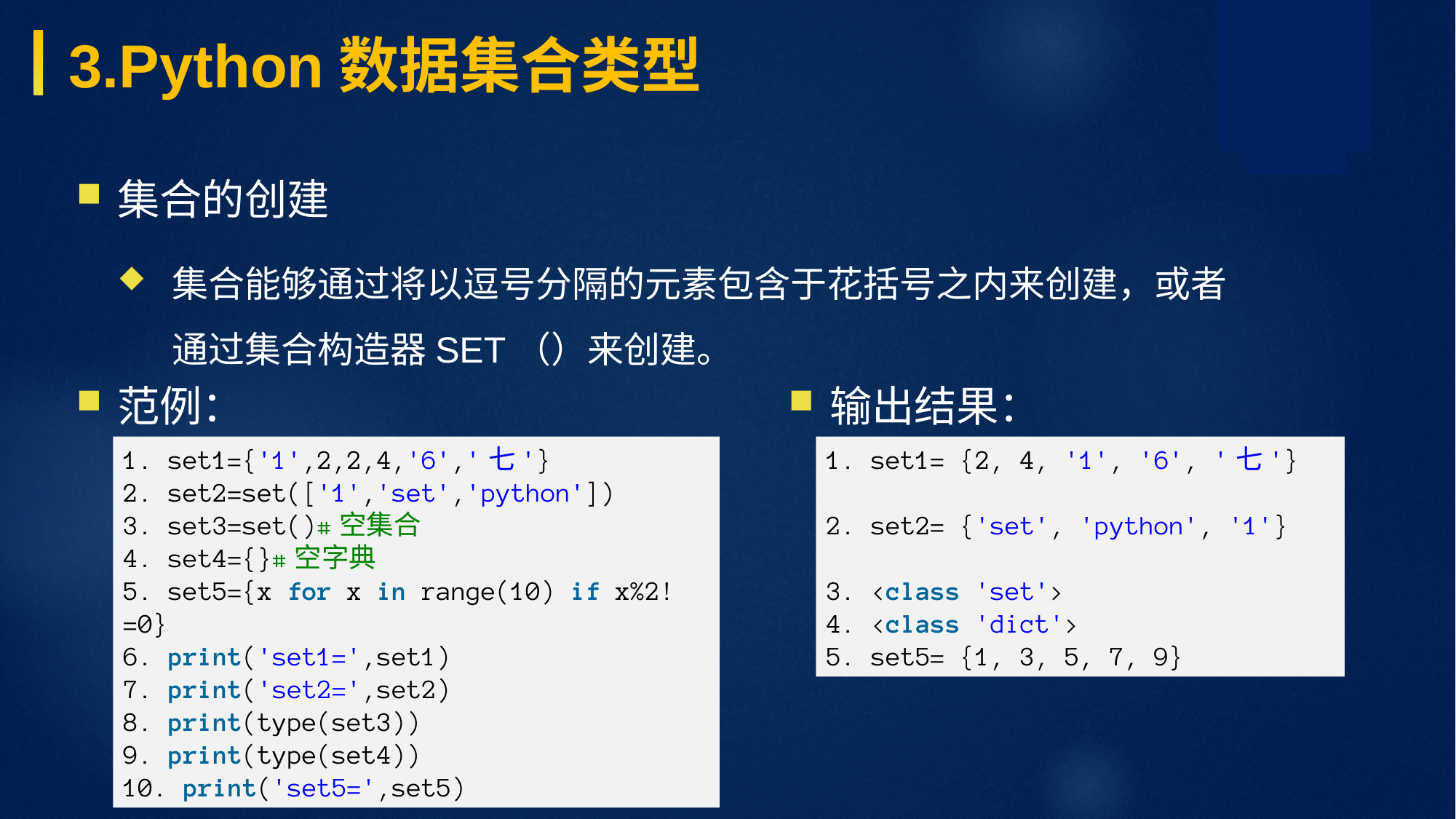

3.Python数据集合类型
集合的创建
集合能够通过将以逗号分隔的元素包含于花括号之内来创建，或者通过集合构造器set（）来创建。

范例：

输出结果：

1. set1={'1',2,2,4,'6','七'}    2. set2=set(['1','set','python'])    3. set3=set()#空集合    4. set4={}#空字典    5. set5={x for x in range(10) if x%2!=0}     6. print('set1=',set1)    7. print('set2=',set2)    8. print(type(set3))    9. print(type(set4))    10. print('set5=',set5)
1. set1= {2, 4, '1', '6', '七'}    2. set2= {'set', 'python', '1'}    3. <class 'set'>    4. <class 'dict'>    5. set5= {1, 3, 5, 7, 9}